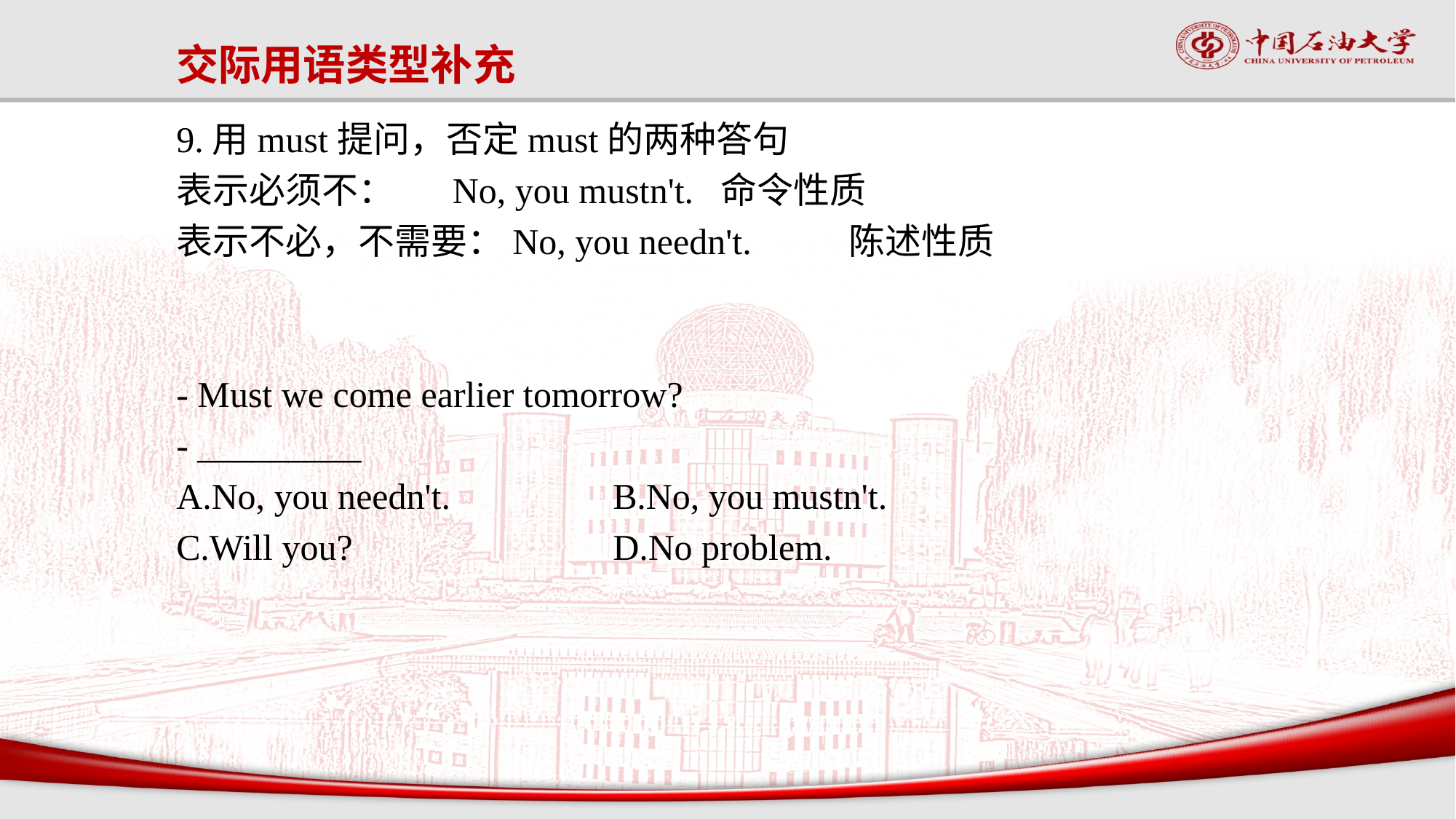

# 交际用语类型补充
9.用must提问，否定must的两种答句
表示必须不：      No, you mustn't.  命令性质
表示不必，不需要：No, you needn't.	 陈述性质

- Must we come earlier tomorrow?
- _________
A.No, you needn't.		B.No, you mustn't.
C.Will you?			D.No problem.